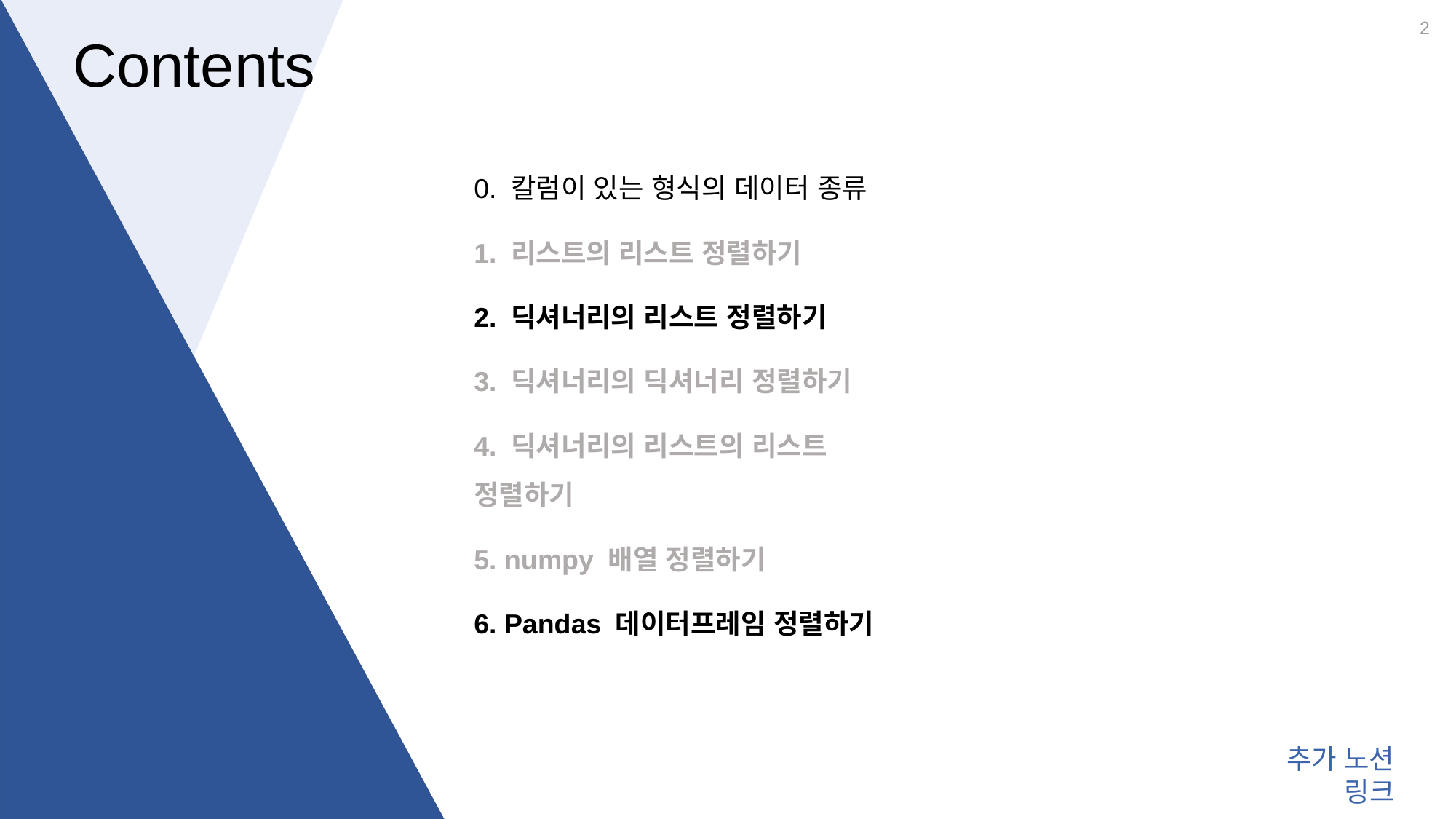

2
0. 칼럼이 있는 형식의 데이터 종류
1. 리스트의 리스트 정렬하기
2. 딕셔너리의 리스트 정렬하기
3. 딕셔너리의 딕셔너리 정렬하기
4. 딕셔너리의 리스트의 리스트 정렬하기
5. numpy 배열 정렬하기
6. Pandas 데이터프레임 정렬하기

추가 노션 링크